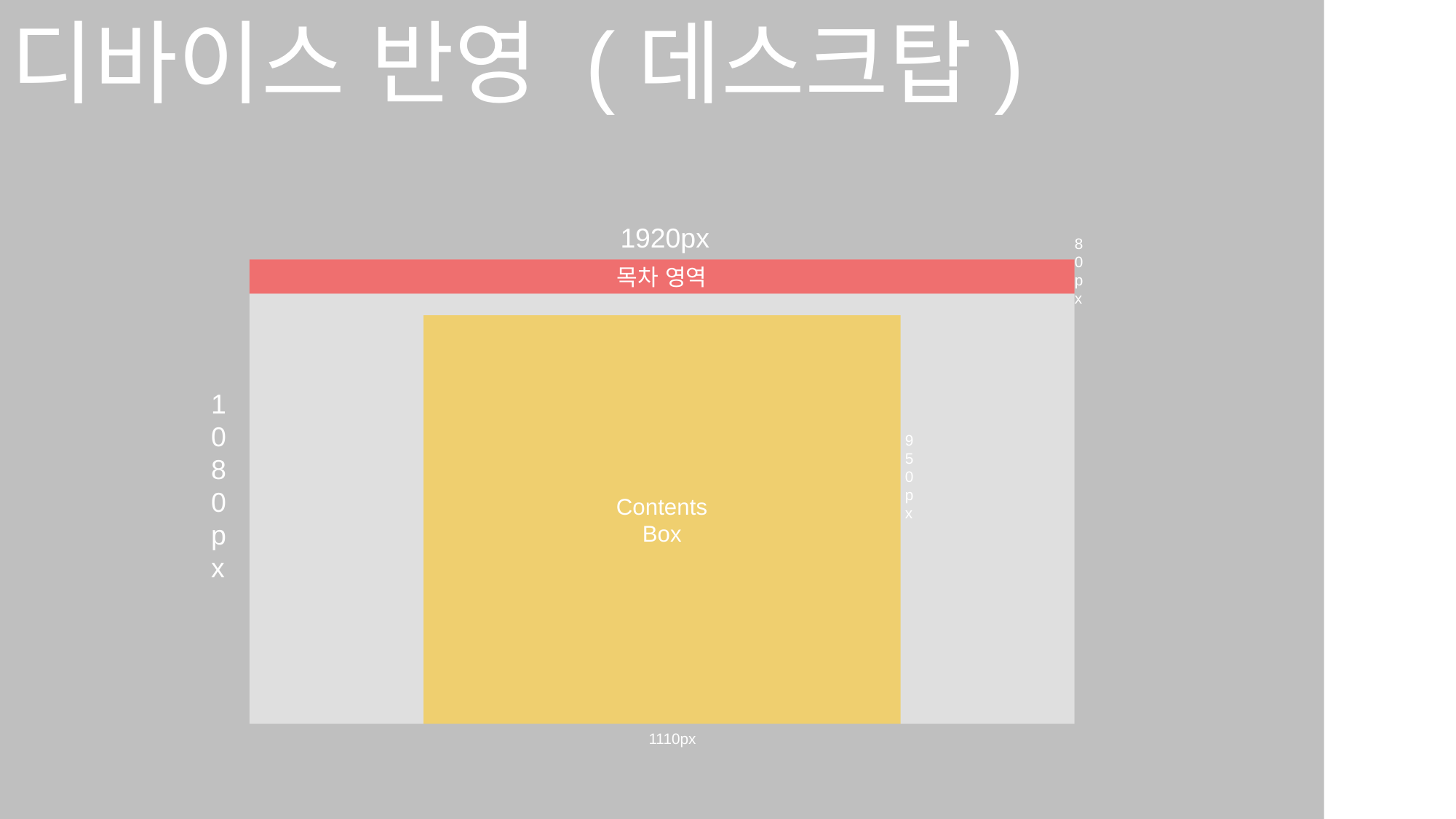

디바이스 반영 (데스크탑)
1920px

목차 영역
80px
Contents
Box
950px
1080px
1110px